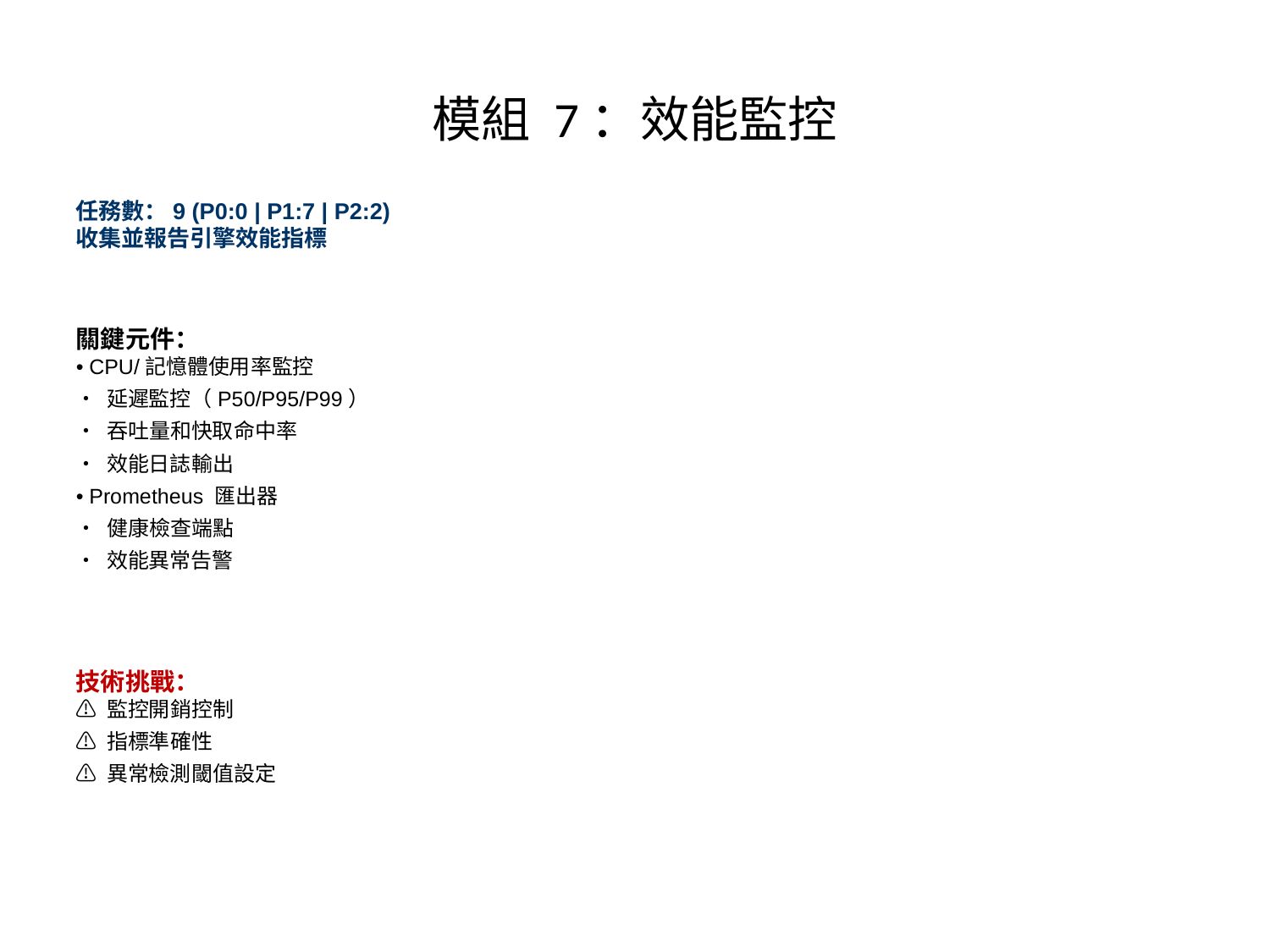

# 模組 7：效能監控
任務數：9 (P0:0 | P1:7 | P2:2)
收集並報告引擎效能指標
關鍵元件：
• CPU/記憶體使用率監控
• 延遲監控（P50/P95/P99）
• 吞吐量和快取命中率
• 效能日誌輸出
• Prometheus 匯出器
• 健康檢查端點
• 效能異常告警
技術挑戰：
⚠ 監控開銷控制
⚠ 指標準確性
⚠ 異常檢測閾值設定